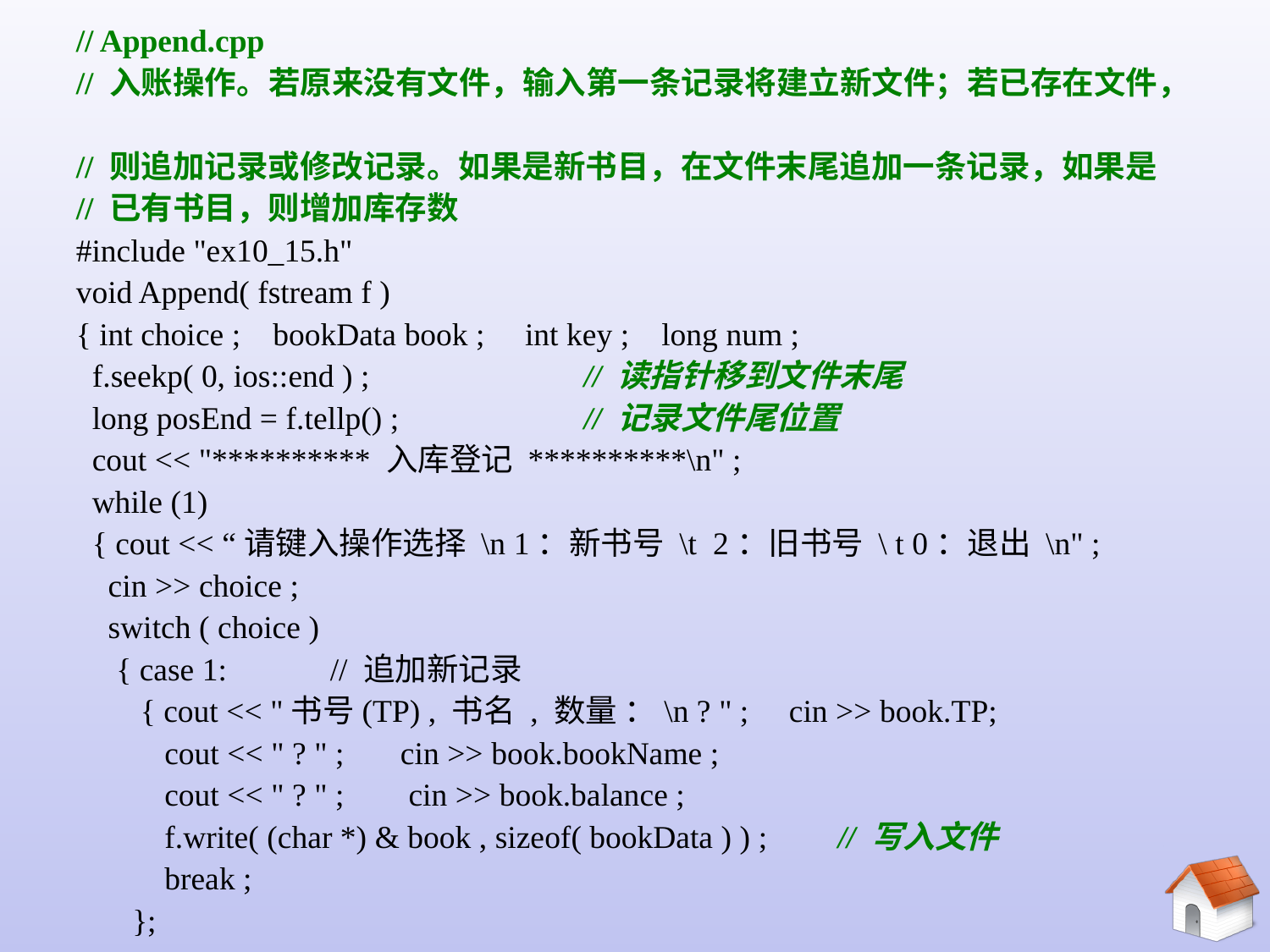

// Append.cpp
// 入账操作。若原来没有文件，输入第一条记录将建立新文件；若已存在文件，
// 则追加记录或修改记录。如果是新书目，在文件末尾追加一条记录，如果是
// 已有书目，则增加库存数
#include "ex10_15.h"
void Append( fstream f )
{ int choice ;    bookData book ;     int key ;    long num ;
  f.seekp( 0, ios::end ) ;		// 读指针移到文件末尾
  long posEnd = f.tellp() ;		// 记录文件尾位置
  cout << "********** 入库登记 **********\n" ;
  while (1)
  { cout << “请键入操作选择 \n 1：新书号 \t  2：旧书号 \ t 0：退出 \n" ;
    cin >> choice ;
    switch ( choice )
     { case 1:	// 追加新记录
        { cout << "书号(TP) , 书名 , 数量 ：\n ? " ;     cin >> book.TP;
           cout << " ? " ;       cin >> book.bookName ;
           cout << " ? " ;        cin >> book.balance ;
           f.write( (char *) & book , sizeof( bookData ) ) ;	// 写入文件
           break ;
       };
# 10.5.4  二进制文件